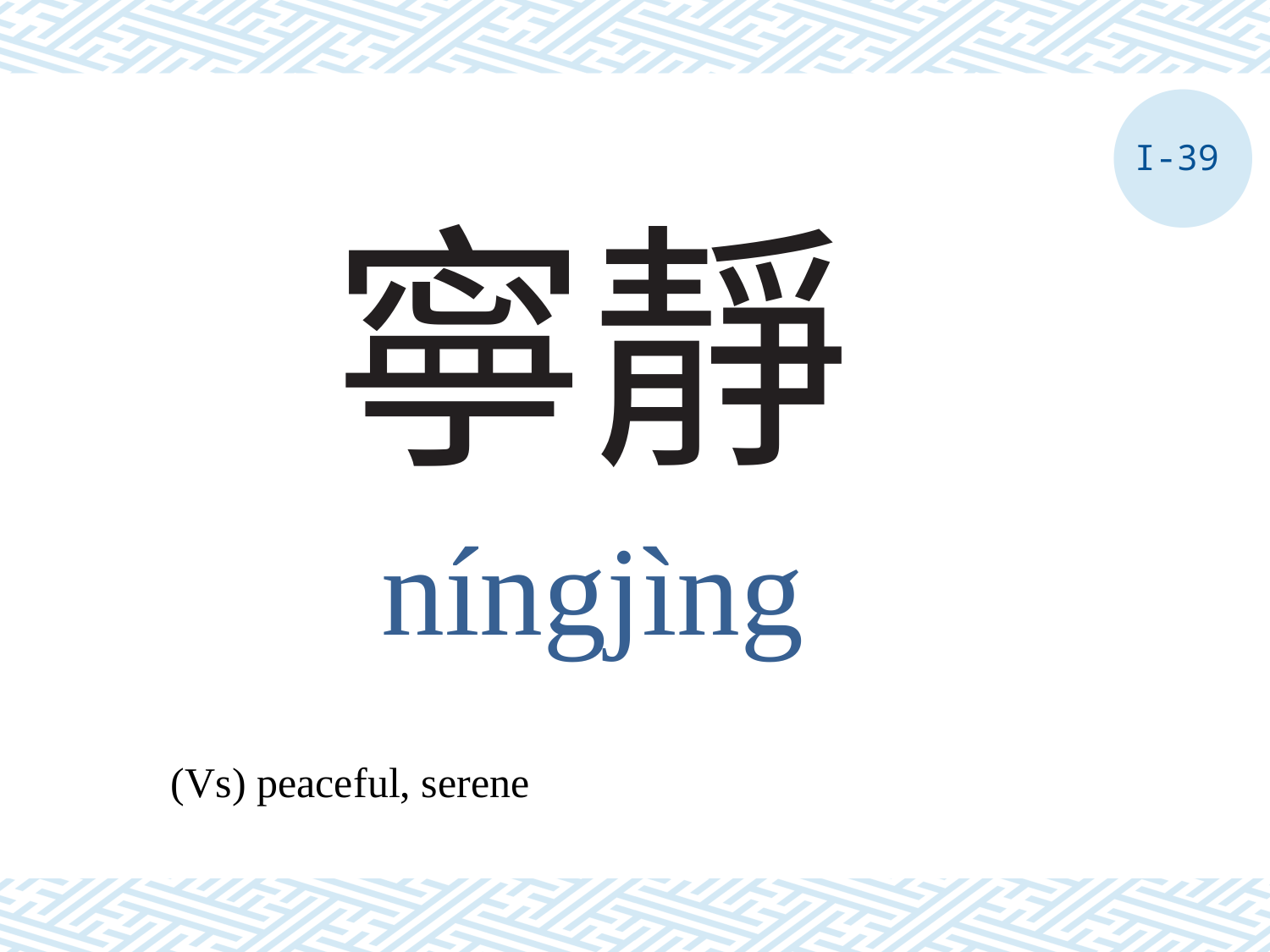

I-39
# 寧靜
níngjìng
(Vs) peaceful, serene